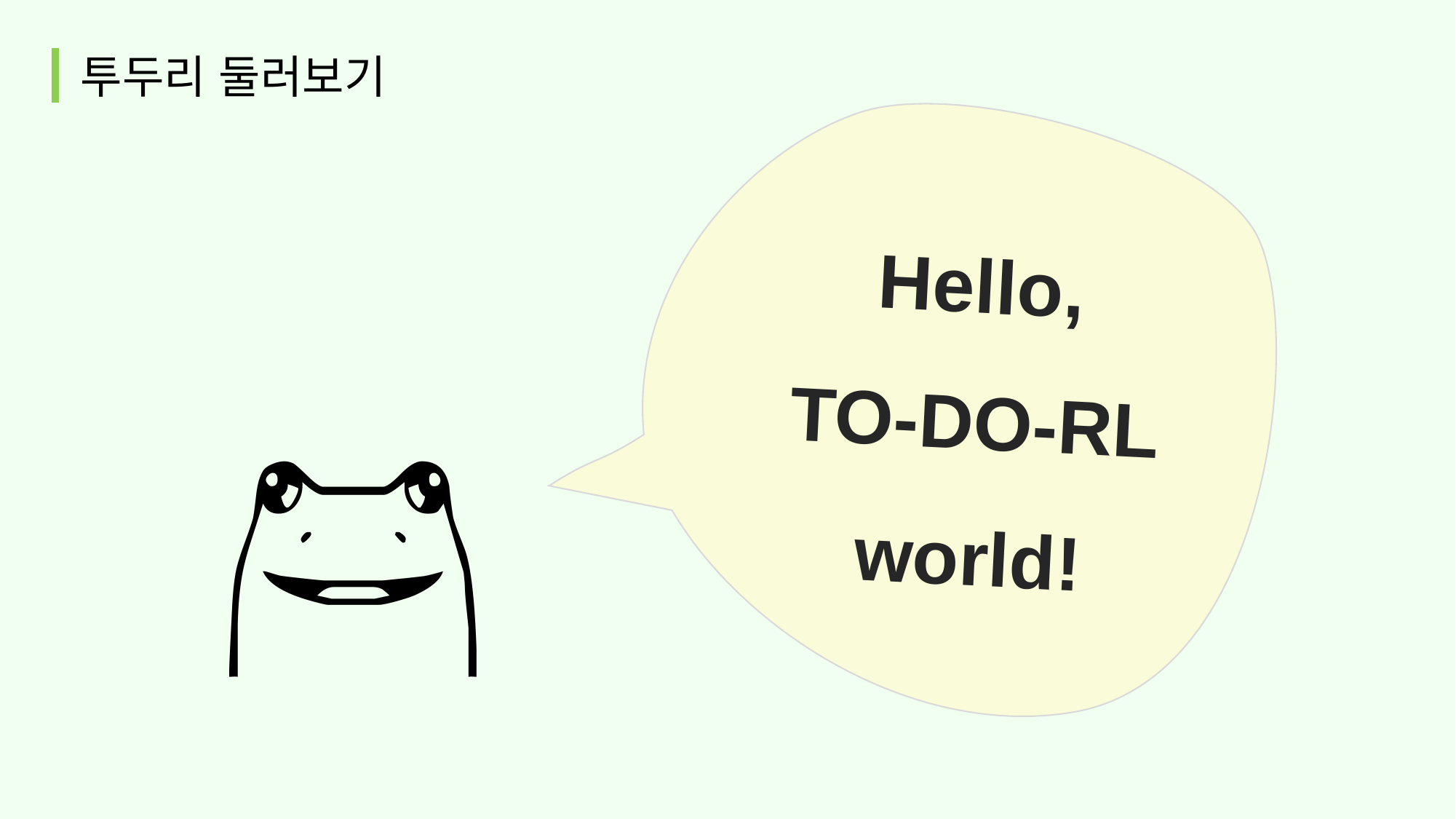

투두리 둘러보기

Hello,
TO-DO-RL
world!
🐸
http://todoli.eba-etyihryg.ap-northeast-2.elasticbeanstalk.com/